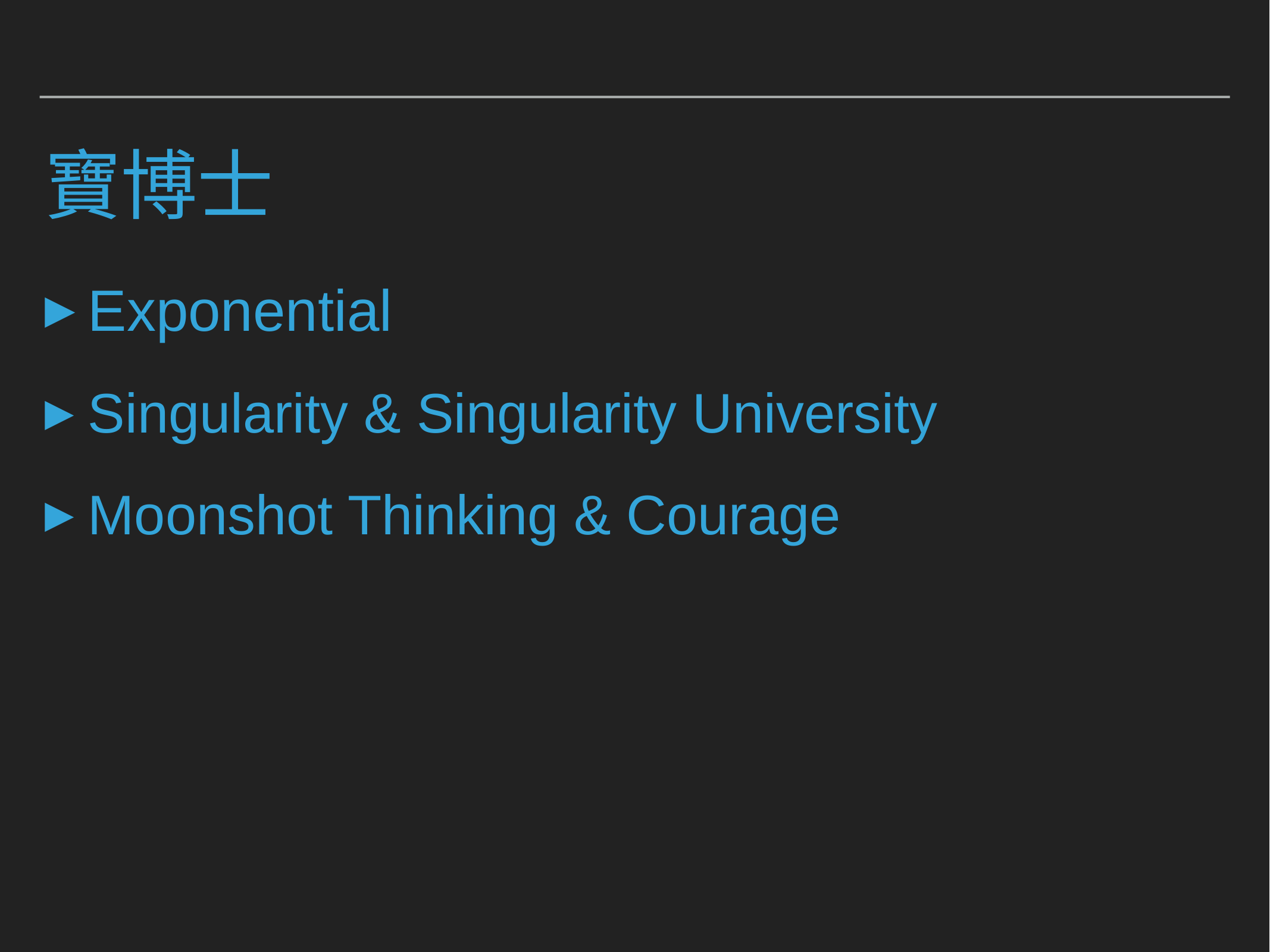

# 寶博士
Exponential
Singularity & Singularity University
Moonshot Thinking & Courage